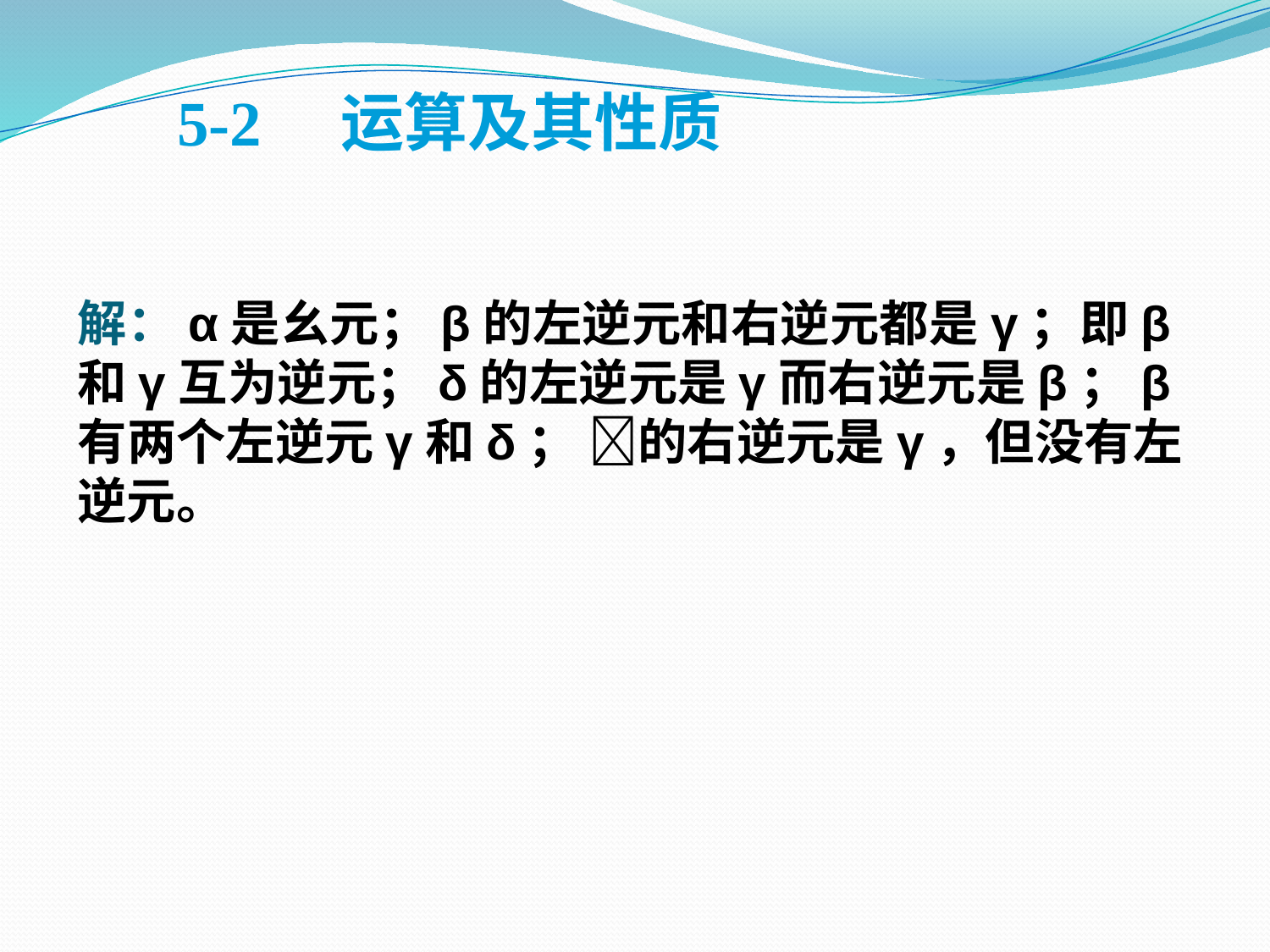

5-2　运算及其性质
解：α是幺元；β的左逆元和右逆元都是γ；即β和γ互为逆元；δ的左逆元是γ而右逆元是β；β有两个左逆元γ和δ； ε的右逆元是γ，但没有左逆元。